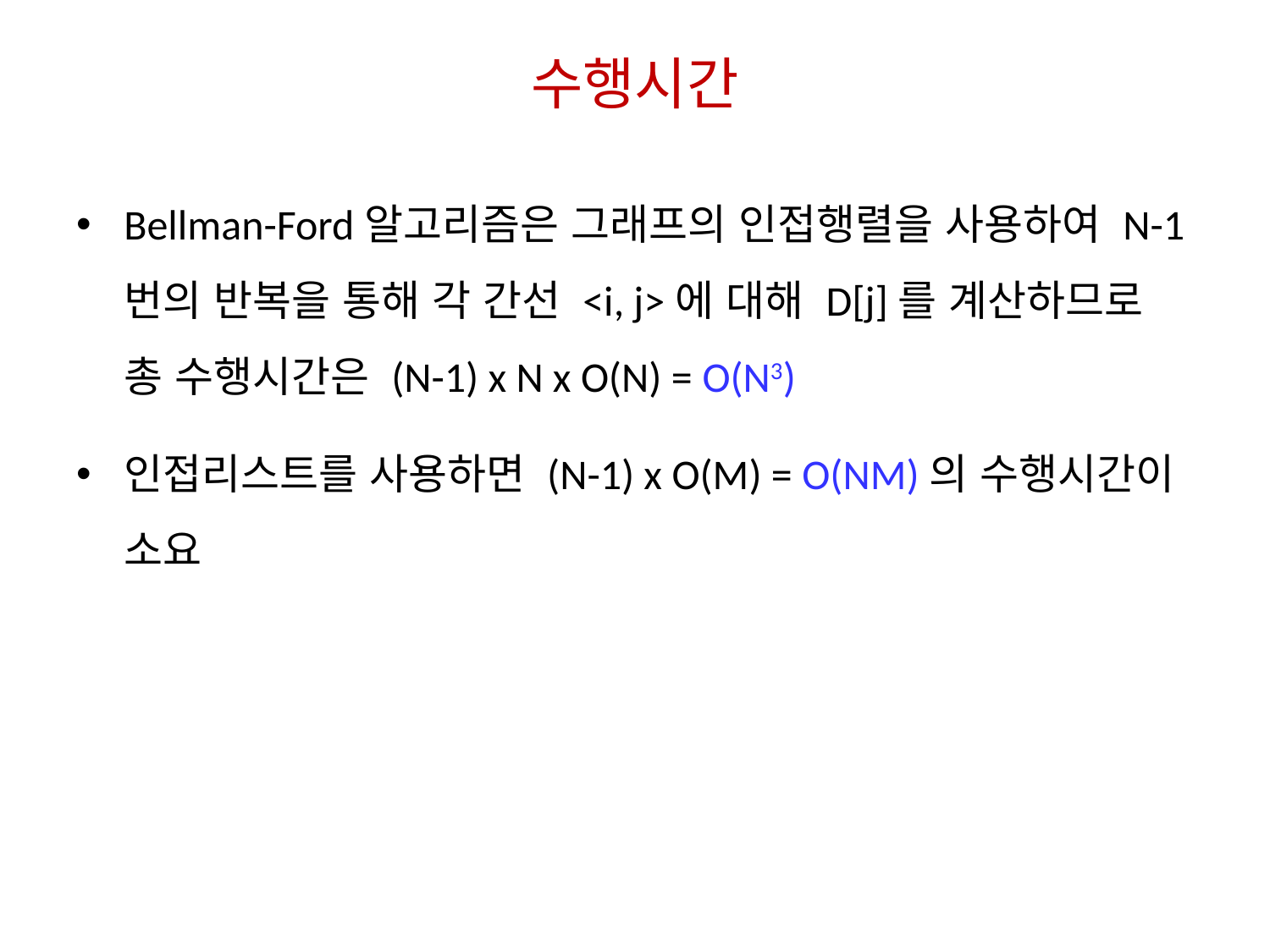

# 수행시간
Bellman-Ford알고리즘은 그래프의 인접행렬을 사용하여 N-1번의 반복을 통해 각 간선 <i, j>에 대해 D[j]를 계산하므로 총 수행시간은 (N-1) x N x O(N) = O(N3)
인접리스트를 사용하면 (N-1) x O(M) = O(NM)의 수행시간이 소요